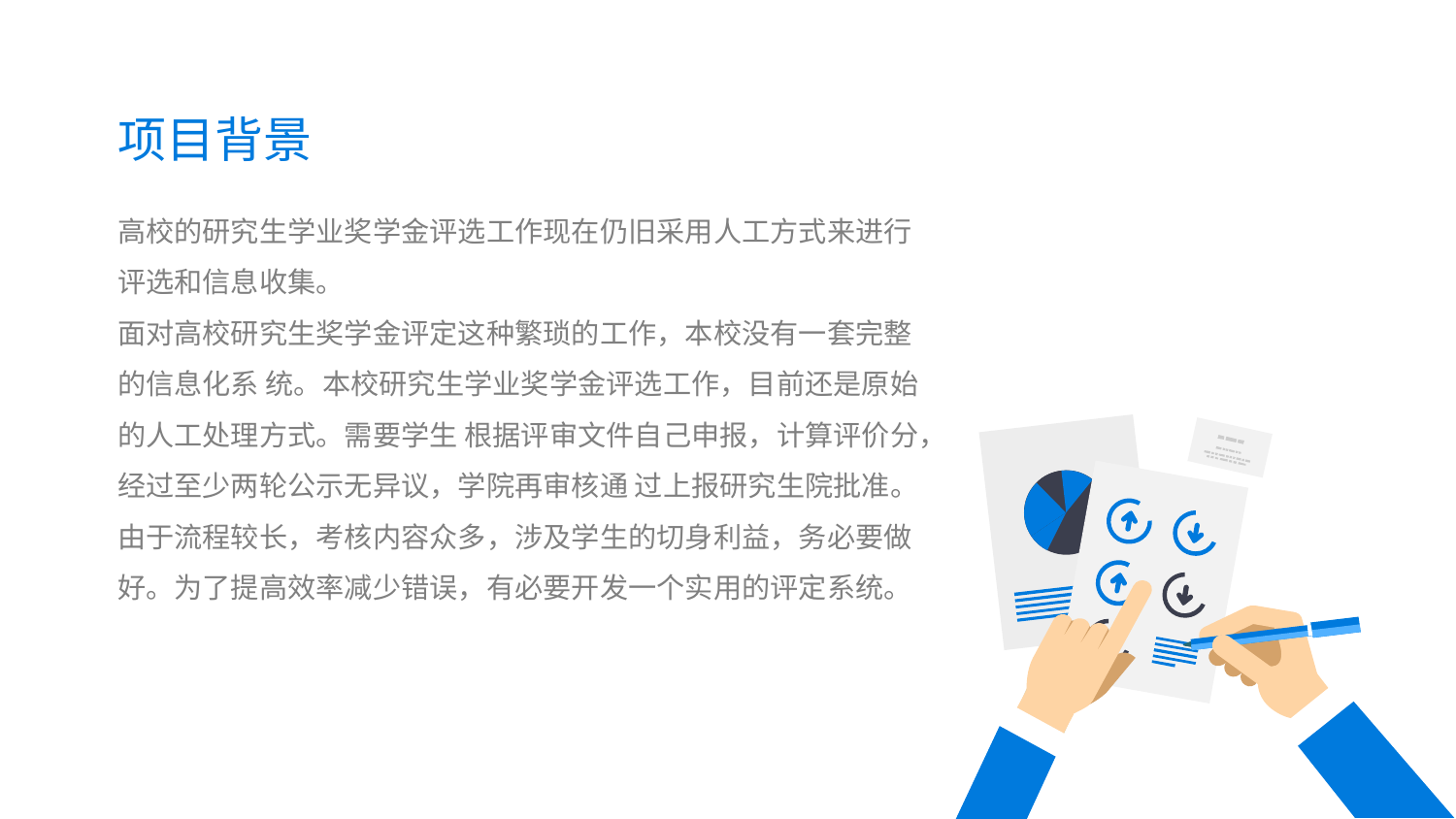

项目背景
高校的研究生学业奖学金评选工作现在仍旧采用人工方式来进行评选和信息收集。
面对高校研究生奖学金评定这种繁琐的工作，本校没有一套完整的信息化系 统。本校研究生学业奖学金评选工作，目前还是原始的人工处理方式。需要学生 根据评审文件自己申报，计算评价分，经过至少两轮公示无异议，学院再审核通 过上报研究生院批准。由于流程较长，考核内容众多，涉及学生的切身利益，务必要做好。为了提高效率减少错误，有必要开发一个实用的评定系统。